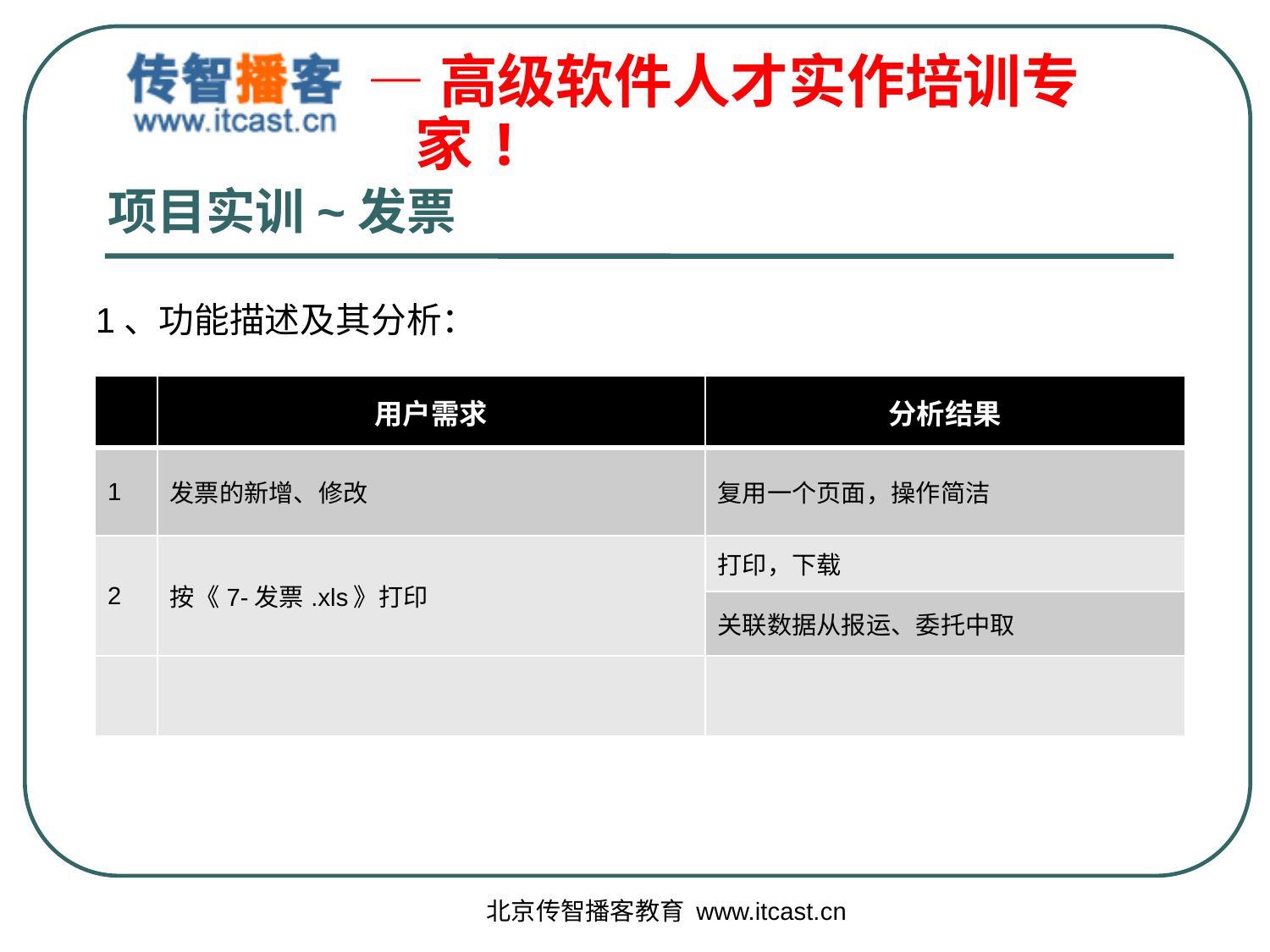

# 项目实训~发票
1、功能描述及其分析：
|  | 用户需求 | 分析结果 |
| --- | --- | --- |
| 1 | 发票的新增、修改 | 复用一个页面，操作简洁 |
| 2 | 按《7-发票.xls》打印 | 打印，下载 |
|  |  | 关联数据从报运、委托中取 |
|  |  |  |
北京传智播客教育 www.itcast.cn